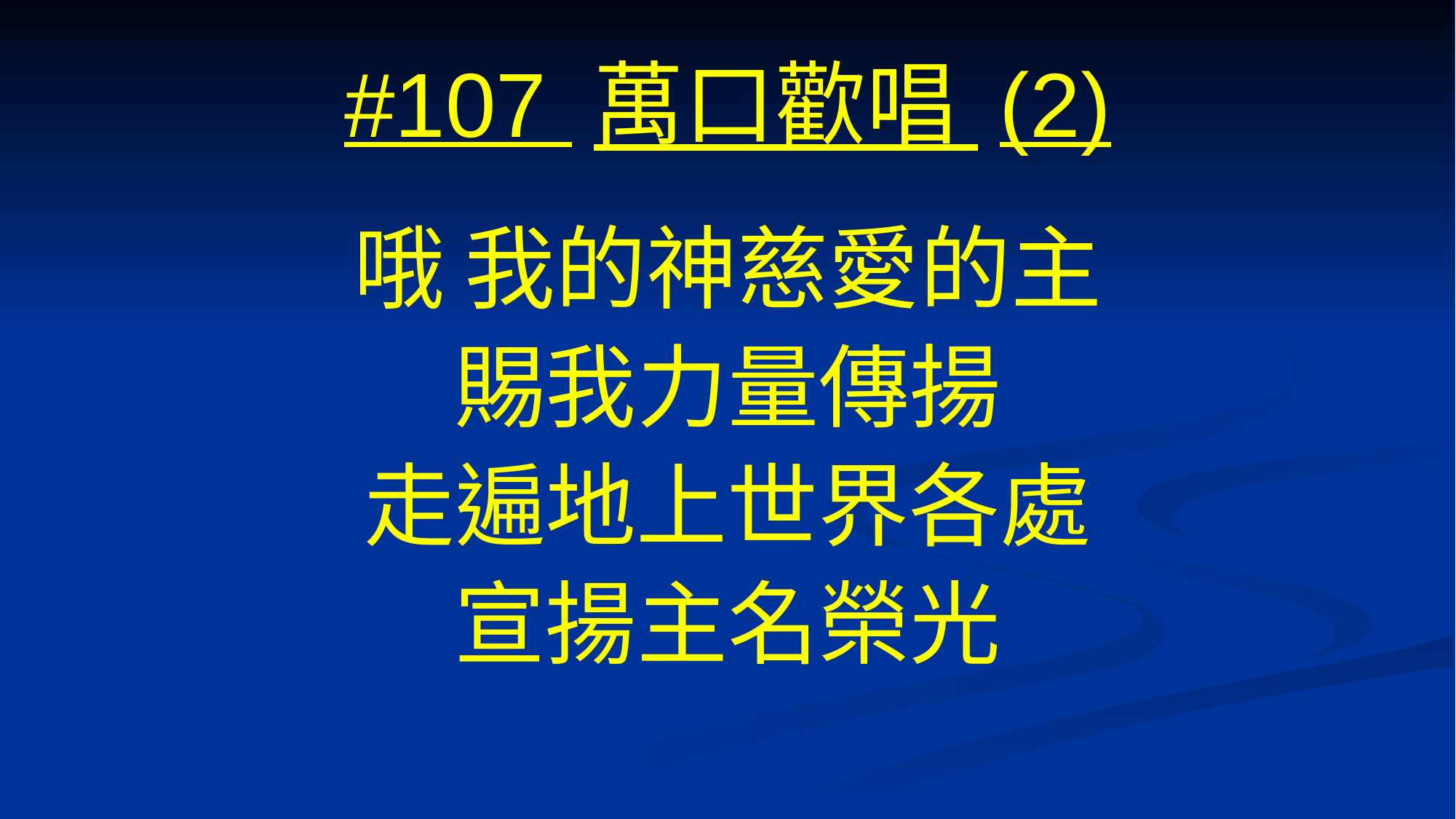

# #107 萬口歡唱 (2)
哦 我的神慈愛的主
賜我力量傳揚
走遍地上世界各處
宣揚主名榮光